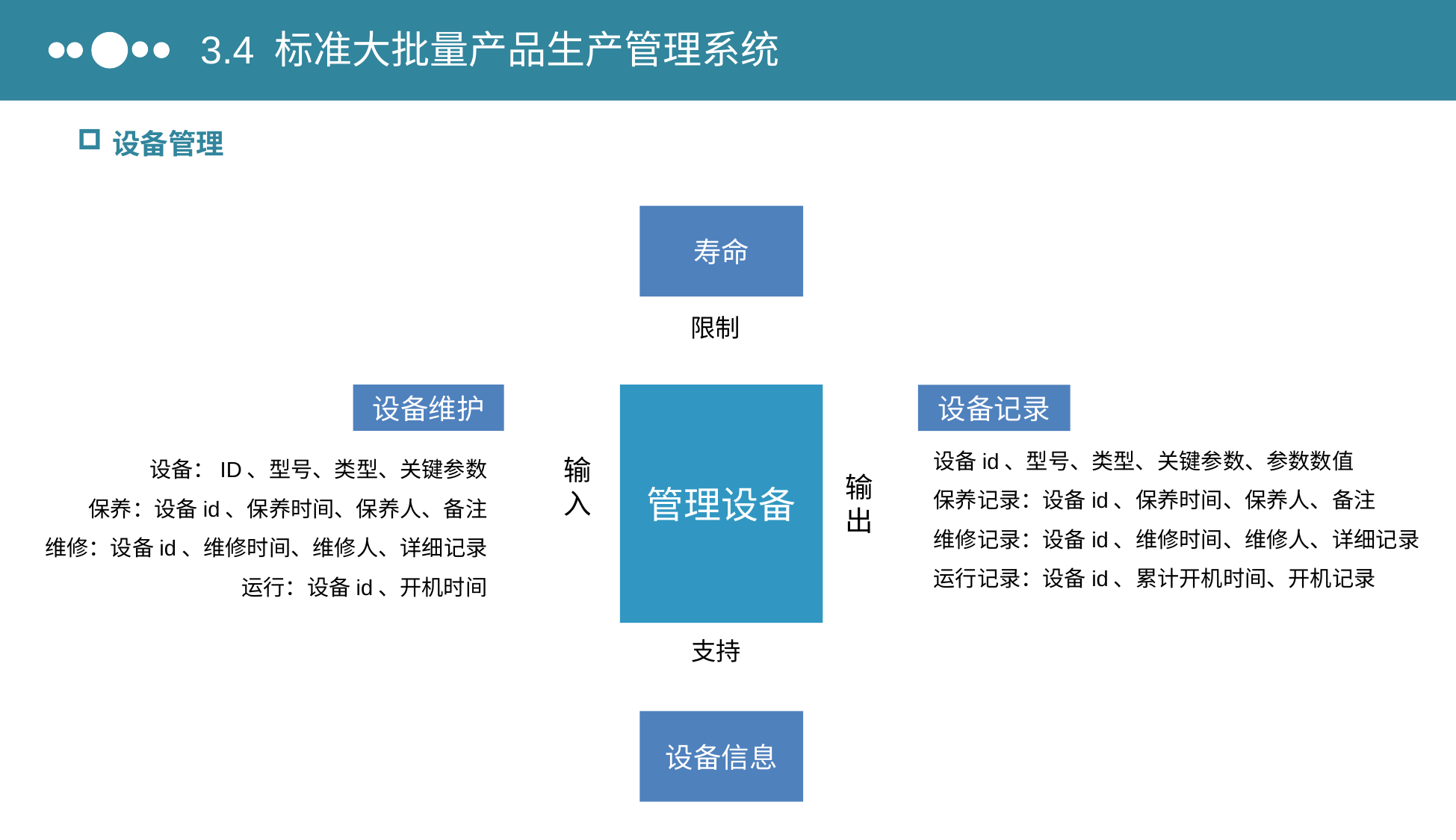

3.4 标准大批量产品生产管理系统
设备管理

限制
寿命
输
入

设备维护
管理设备
输
出
设备记录
设备id、型号、类型、关键参数、参数数值
保养记录：设备id、保养时间、保养人、备注
维修记录：设备id、维修时间、维修人、详细记录
运行记录：设备id、累计开机时间、开机记录
设备：ID、型号、类型、关键参数
保养：设备id、保养时间、保养人、备注
维修：设备id、维修时间、维修人、详细记录
运行：设备id、开机时间

支持
设备信息